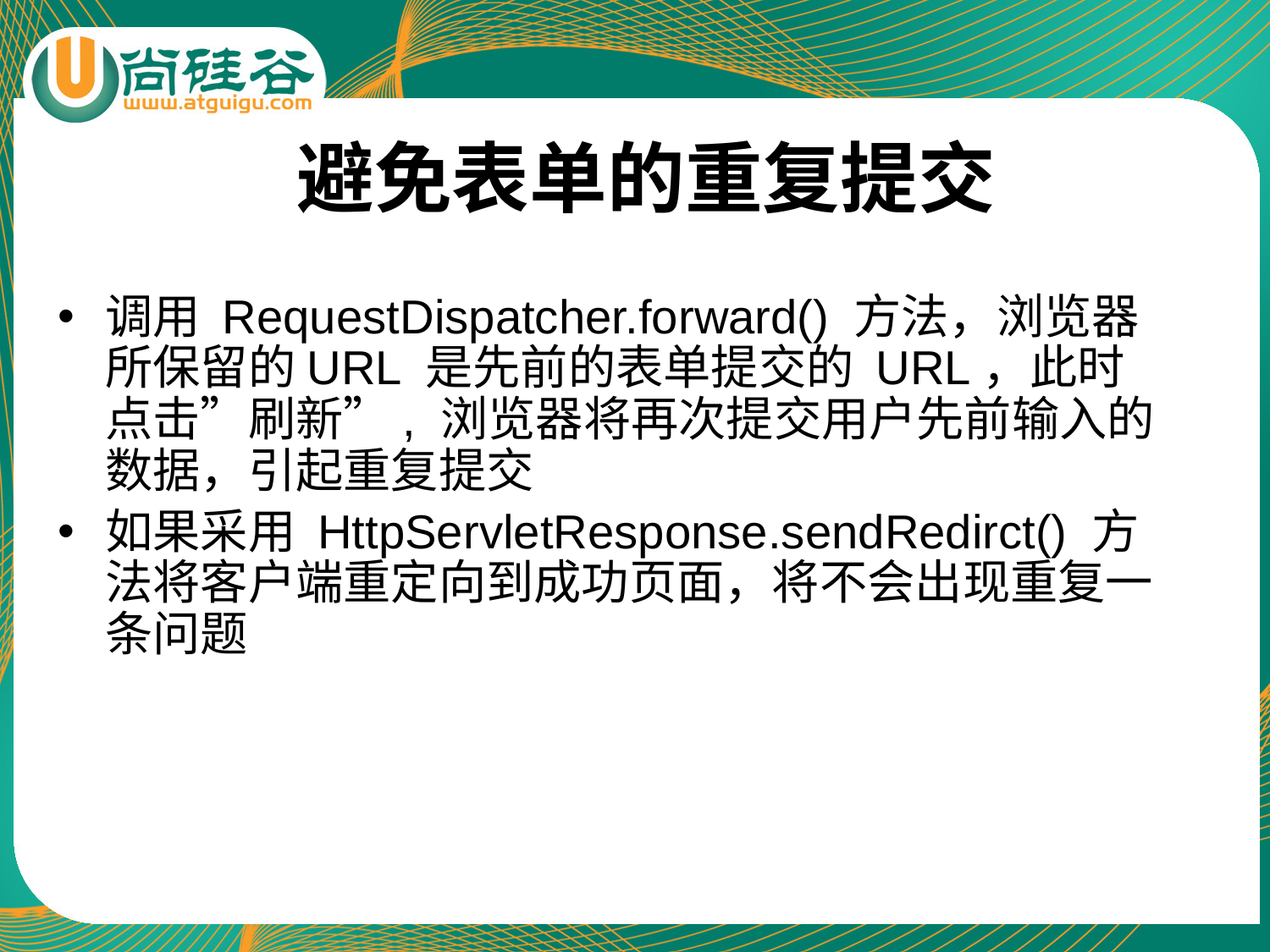

# 避免表单的重复提交
调用 RequestDispatcher.forward() 方法，浏览器所保留的URL 是先前的表单提交的 URL，此时点击”刷新”, 浏览器将再次提交用户先前输入的数据，引起重复提交
如果采用 HttpServletResponse.sendRedirct() 方法将客户端重定向到成功页面，将不会出现重复一条问题